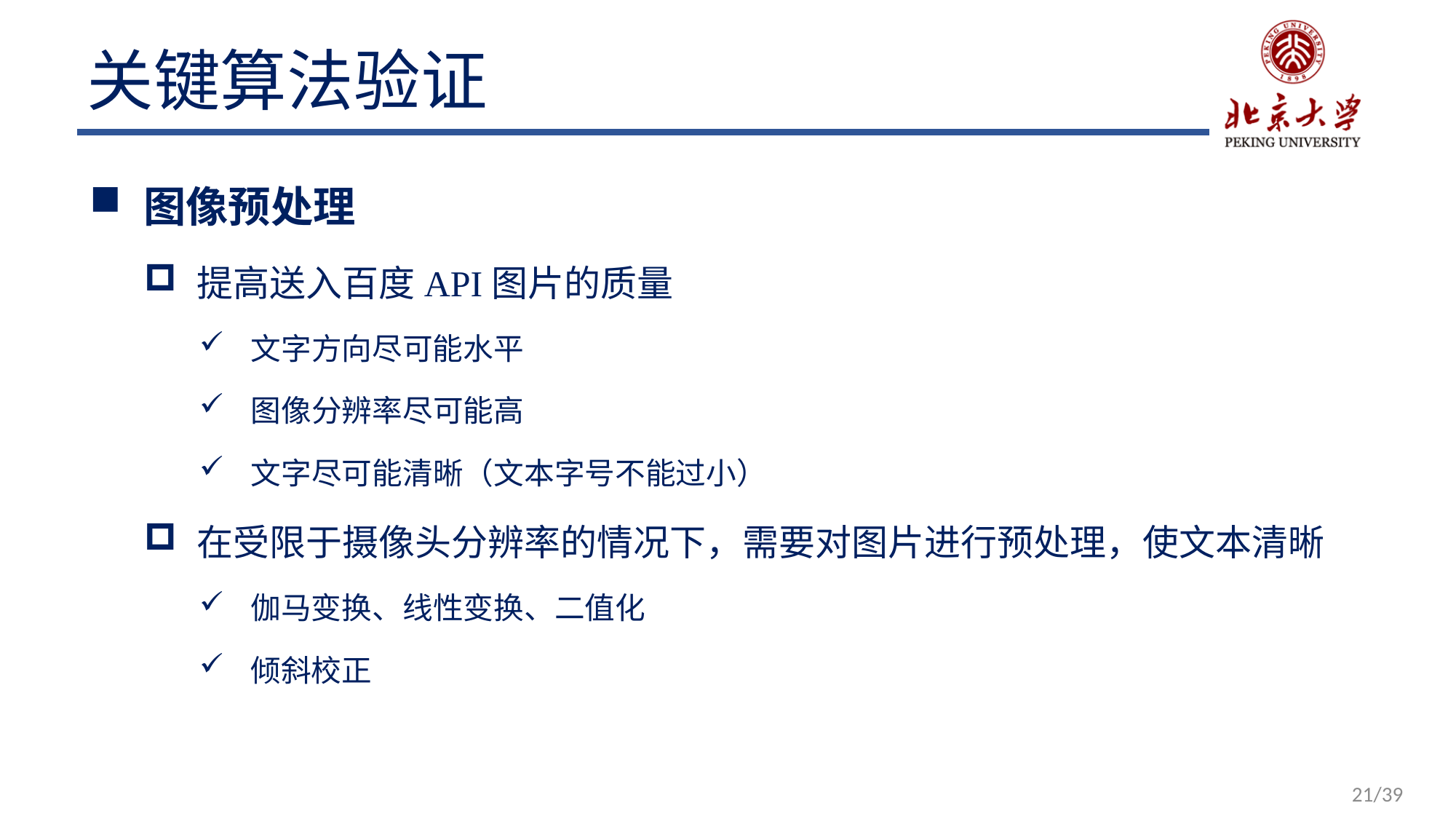

# 关键算法验证
图像预处理
提高送入百度API图片的质量
文字方向尽可能水平
图像分辨率尽可能高
文字尽可能清晰（文本字号不能过小）
在受限于摄像头分辨率的情况下，需要对图片进行预处理，使文本清晰
伽马变换、线性变换、二值化
倾斜校正

21/39